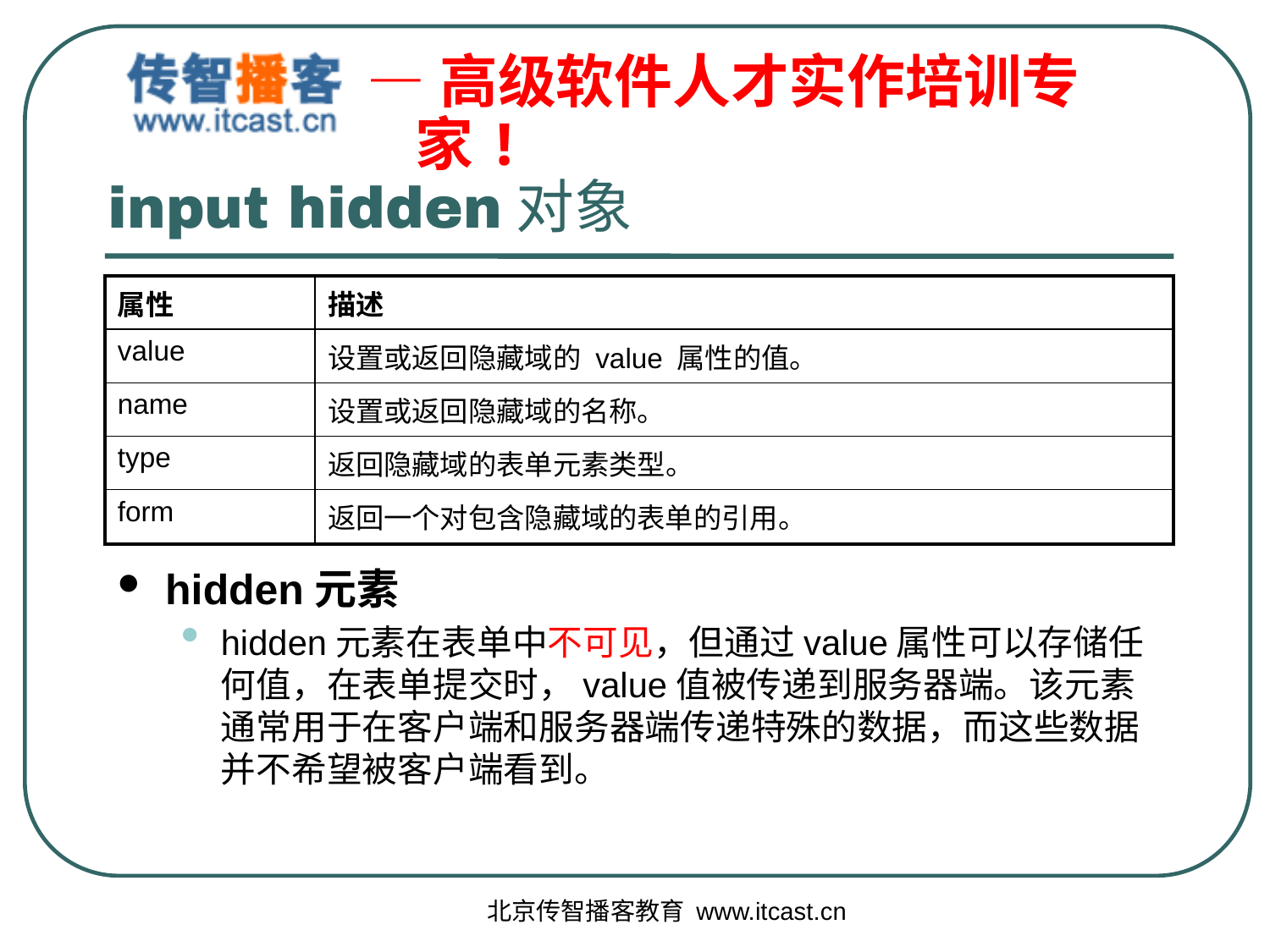

# input hidden对象
| 属性 | 描述 |
| --- | --- |
| value | 设置或返回隐藏域的 value 属性的值。 |
| name | 设置或返回隐藏域的名称。 |
| type | 返回隐藏域的表单元素类型。 |
| form | 返回一个对包含隐藏域的表单的引用。 |
hidden元素
hidden元素在表单中不可见，但通过value属性可以存储任何值，在表单提交时，value值被传递到服务器端。该元素通常用于在客户端和服务器端传递特殊的数据，而这些数据并不希望被客户端看到。